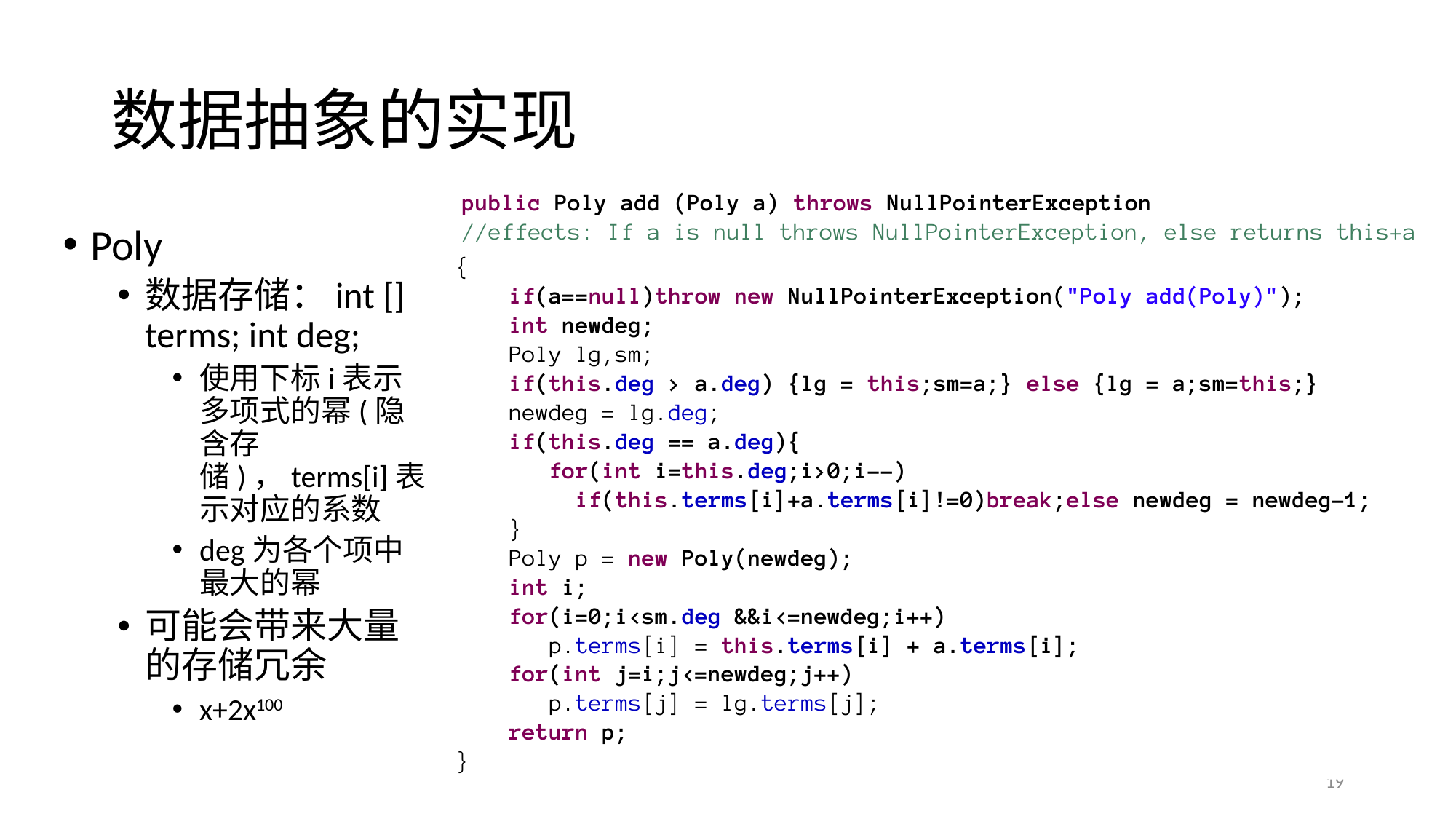

# 数据抽象的实现
public Poly add (Poly a) throws NullPointerException
//effects: If a is null throws NullPointerException, else returns this+a
Poly
数据存储：int [] terms; int deg;
使用下标i表示多项式的幂(隐含存储)，terms[i]表示对应的系数
deg为各个项中最大的幂
可能会带来大量的存储冗余
x+2x100
(\all int i; 0<=i<\result.size;\all int j; 0<=j<this.size; (\result[i].d !=this[j].d)==> (\exist int k; 0<=k<a.size; \result[i].d==a[k].d && \result[i].c == a[k].c));
(\all int i; 0<=i<\result.size;\all int k; 0<=k<a.size; (\result[i].d !=a[k].d)==> (\exist int j; 0<=j<this.size; \result[i].d==this[j].d && \result[i].c == this[j].c));
(\all int i; 0<=i<\result.size;\exist int j,k; 0<=j<this.size;0<=k<a.size;(\result[i].d==this[j].d==a[k].d)==>(\result[i].c == this[j].c+a[k].c));
{
    if(a==null)throw new NullPointerException("Poly add(Poly)");
    int newdeg;
    Poly lg,sm;
    if(this.deg > a.deg) {lg = this;sm=a;} else {lg = a;sm=this;}
    newdeg = lg.deg;
    if(this.deg == a.deg){
       for(int i=this.deg;i>0;i--)
         if(this.terms[i]+a.terms[i]!=0)break;else newdeg = newdeg-1;
    }
    Poly p = new Poly(newdeg);
    int i;
    for(i=0;i<sm.deg &&i<=newdeg;i++)
       p.terms[i] = this.terms[i] + a.terms[i];
    for(int j=i;j<=newdeg;j++)
       p.terms[j] = lg.terms[j];
    return p;
}
19